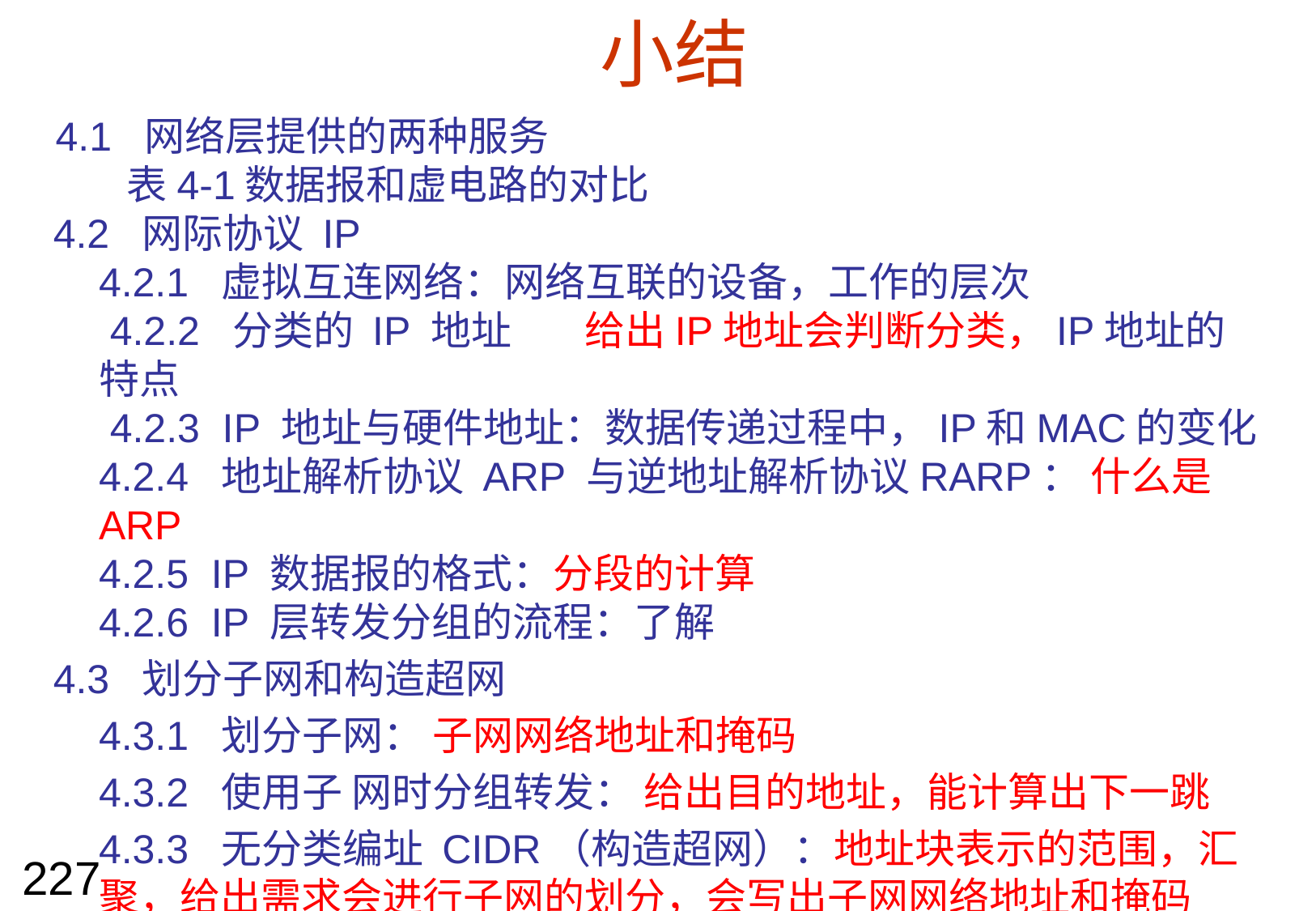

# 小结
 4.1  网络层提供的两种服务
       表4-1数据报和虚电路的对比
4.2  网际协议 IP
  	4.2.1  虚拟互连网络：网络互联的设备，工作的层次
     4.2.2  分类的 IP 地址	给出IP地址会判断分类，IP地址的特点
     4.2.3  IP 地址与硬件地址：数据传递过程中，IP和MAC的变化
  	4.2.4  地址解析协议 ARP 与逆地址解析协议RARP： 什么是ARP
	4.2.5  IP 数据报的格式：分段的计算
  	4.2.6  IP 层转发分组的流程：了解
4.3  划分子网和构造超网
	4.3.1  划分子网： 子网网络地址和掩码
	4.3.2  使用子 网时分组转发： 给出目的地址，能计算出下一跳
	4.3.3  无分类编址 CIDR（构造超网）：地址块表示的范围，汇聚，给出需求会进行子网的划分，会写出子网网络地址和掩码

227